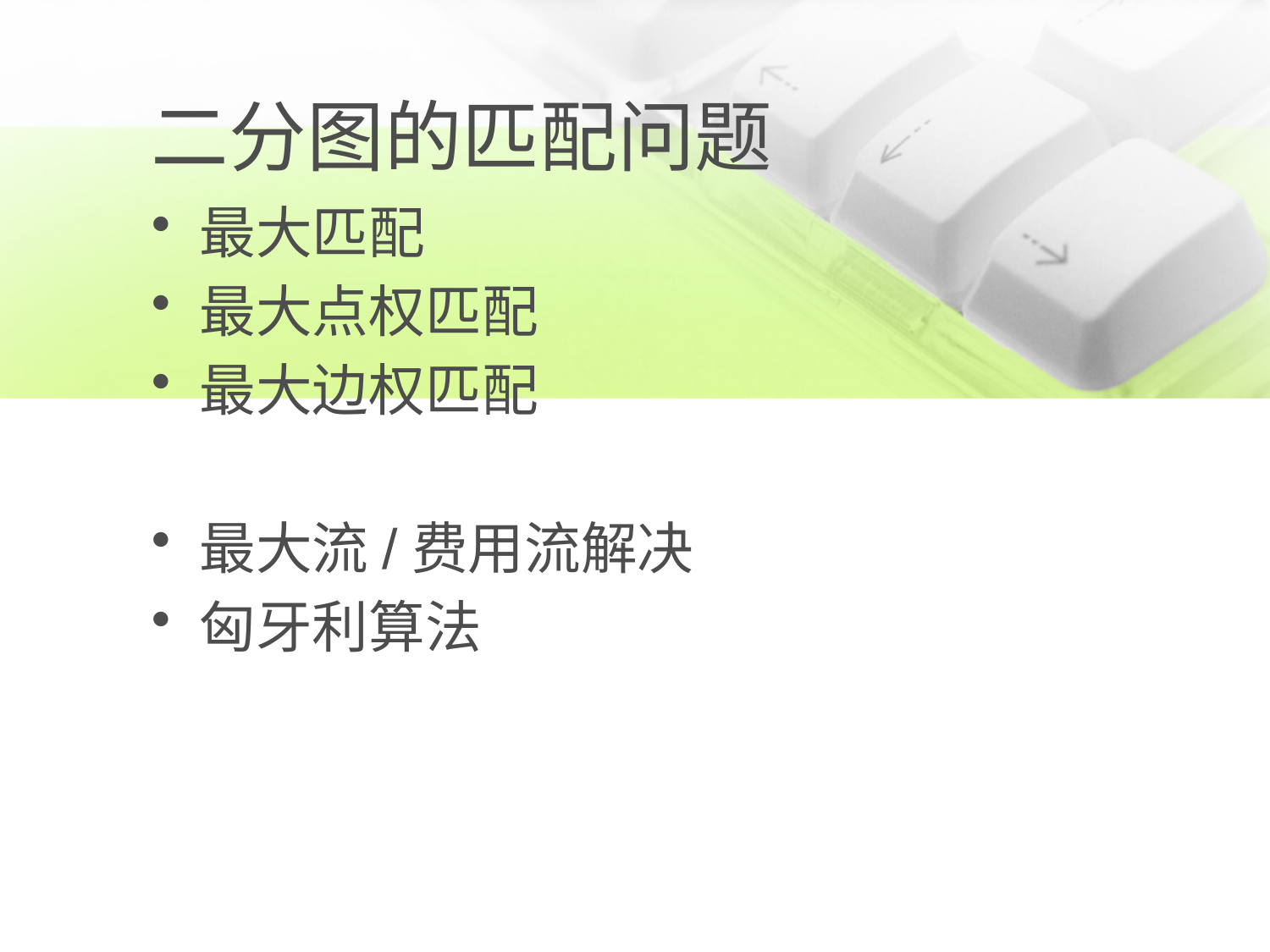

# 二分图的匹配问题
最大匹配
最大点权匹配
最大边权匹配

最大流/费用流解决
匈牙利算法